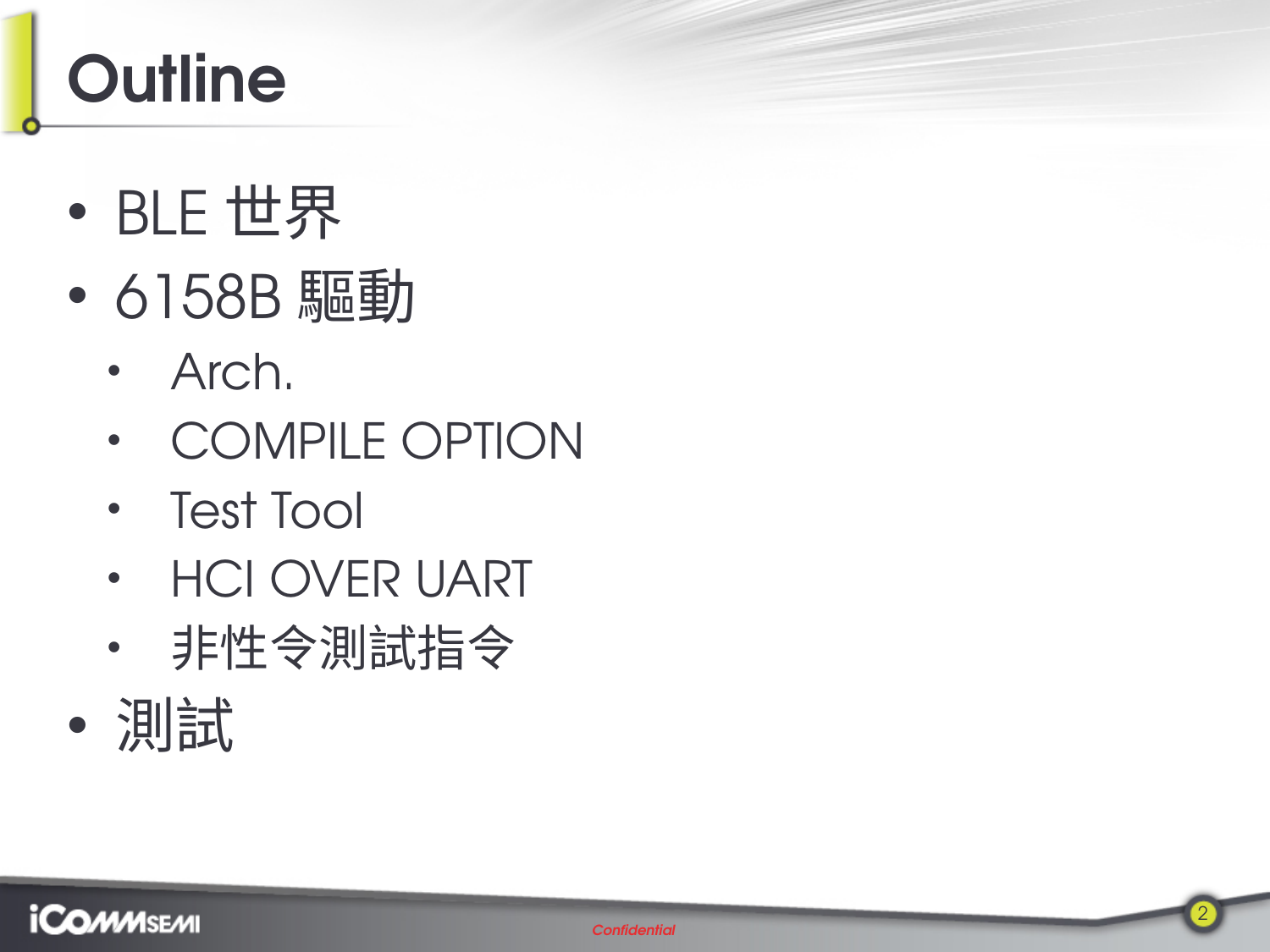

# Outline
BLE世界
6158B驅動
Arch.
COMPILE OPTION
Test Tool
HCI OVER UART
非性令測試指令
測試